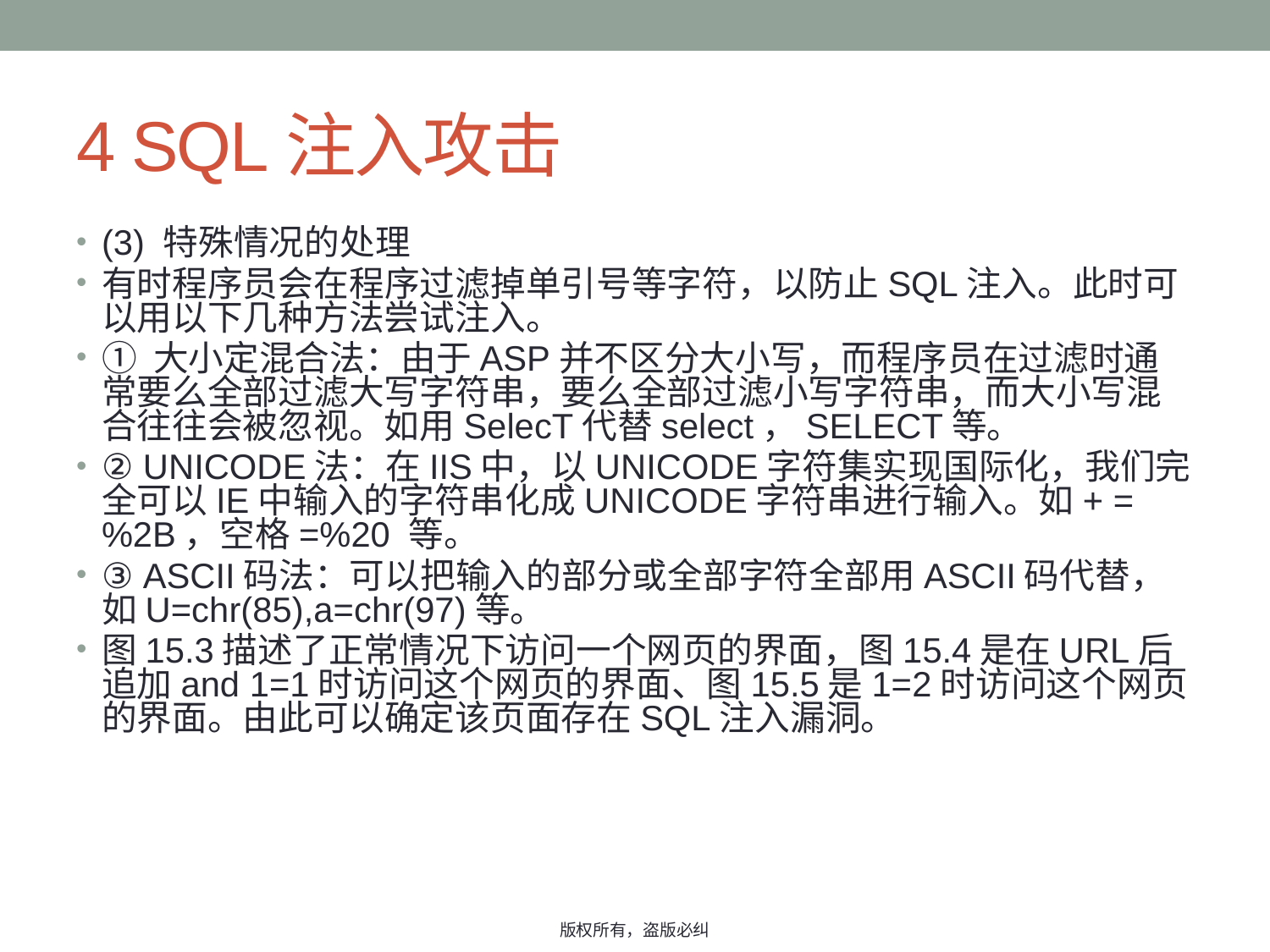

# 4 SQL注入攻击
(3) 特殊情况的处理
有时程序员会在程序过滤掉单引号等字符，以防止SQL注入。此时可以用以下几种方法尝试注入。
① 大小定混合法：由于ASP并不区分大小写，而程序员在过滤时通常要么全部过滤大写字符串，要么全部过滤小写字符串，而大小写混合往往会被忽视。如用SelecT代替select，SELECT等。
② UNICODE法：在IIS中，以UNICODE字符集实现国际化，我们完全可以IE中输入的字符串化成UNICODE字符串进行输入。如+ =%2B，空格=%20 等。
③ ASCII码法：可以把输入的部分或全部字符全部用ASCII码代替，如U=chr(85),a=chr(97)等。
图15.3描述了正常情况下访问一个网页的界面，图15.4是在URL后追加and 1=1时访问这个网页的界面、图15.5是1=2时访问这个网页的界面。由此可以确定该页面存在SQL注入漏洞。
版权所有，盗版必纠